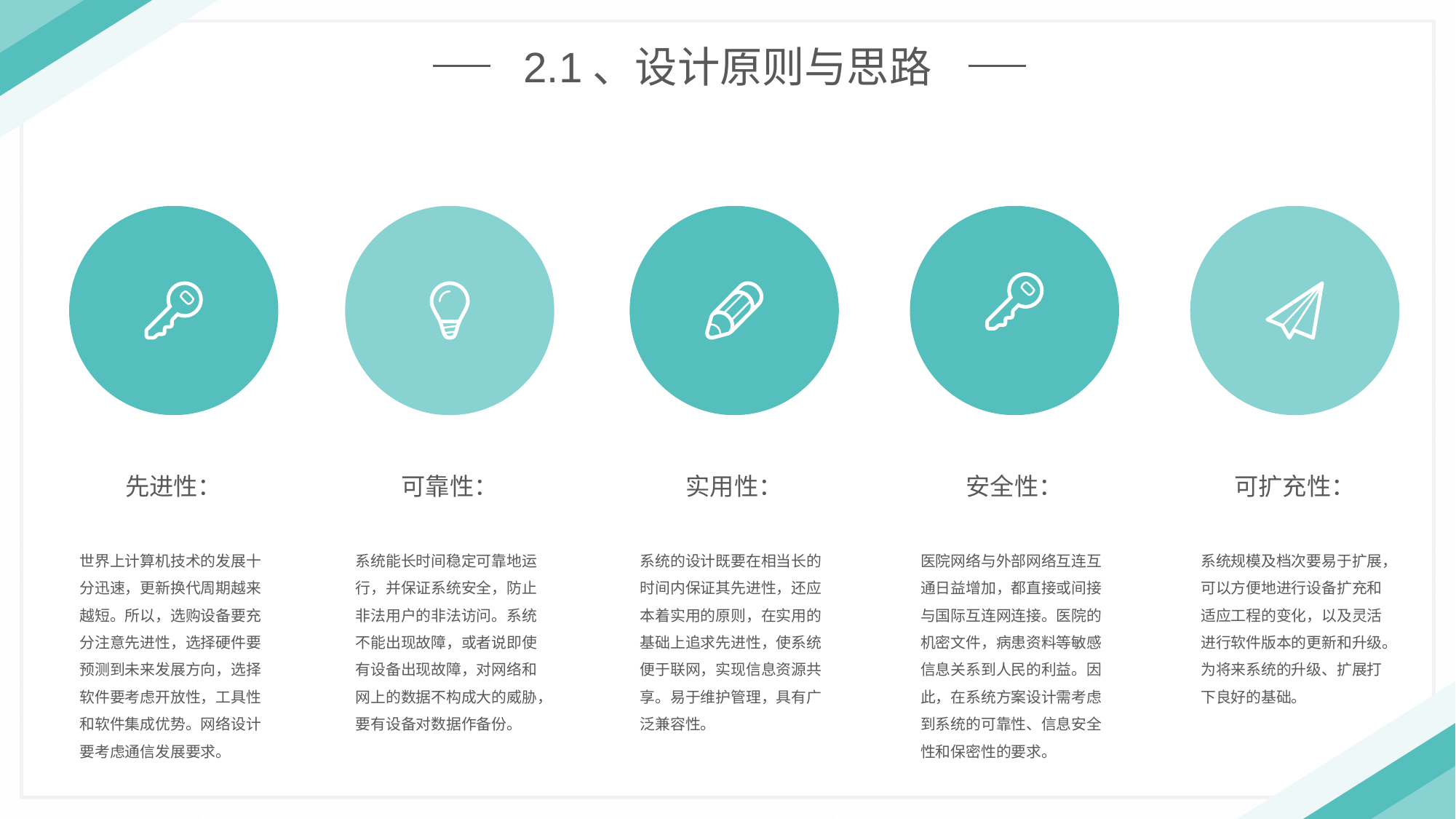

2.1、设计原则与思路

先进性：
可靠性：
实用性：
安全性：
可扩充性：
世界上计算机技术的发展十分迅速，更新换代周期越来越短。所以，选购设备要充分注意先进性，选择硬件要预测到未来发展方向，选择软件要考虑开放性，工具性和软件集成优势。网络设计要考虑通信发展要求。
系统能长时间稳定可靠地运行，并保证系统安全，防止非法用户的非法访问。系统不能出现故障，或者说即使有设备出现故障，对网络和网上的数据不构成大的威胁，要有设备对数据作备份。
系统的设计既要在相当长的时间内保证其先进性，还应本着实用的原则，在实用的基础上追求先进性，使系统便于联网，实现信息资源共享。易于维护管理，具有广泛兼容性。
医院网络与外部网络互连互通日益增加，都直接或间接与国际互连网连接。医院的机密文件，病患资料等敏感信息关系到人民的利益。因此，在系统方案设计需考虑到系统的可靠性、信息安全性和保密性的要求。
系统规模及档次要易于扩展，可以方便地进行设备扩充和适应工程的变化，以及灵活进行软件版本的更新和升级。为将来系统的升级、扩展打下良好的基础。